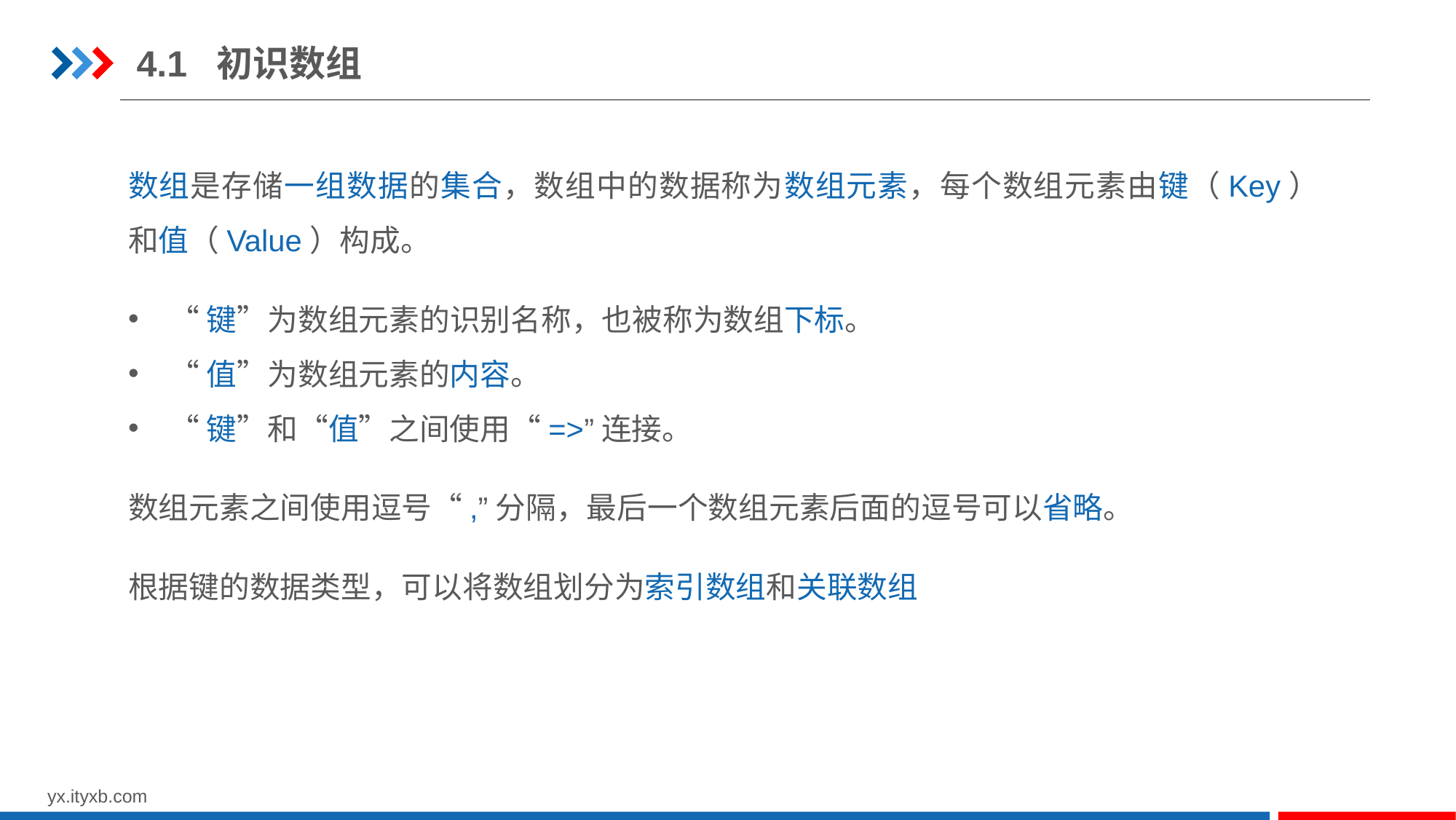

4.1  初识数组
数组是存储一组数据的集合，数组中的数据称为数组元素，每个数组元素由键（Key）和值（Value）构成。

“键”为数组元素的识别名称，也被称为数组下标。
“值”为数组元素的内容。
“键”和“值”之间使用“=>”连接。

数组元素之间使用逗号“,”分隔，最后一个数组元素后面的逗号可以省略。

根据键的数据类型，可以将数组划分为索引数组和关联数组